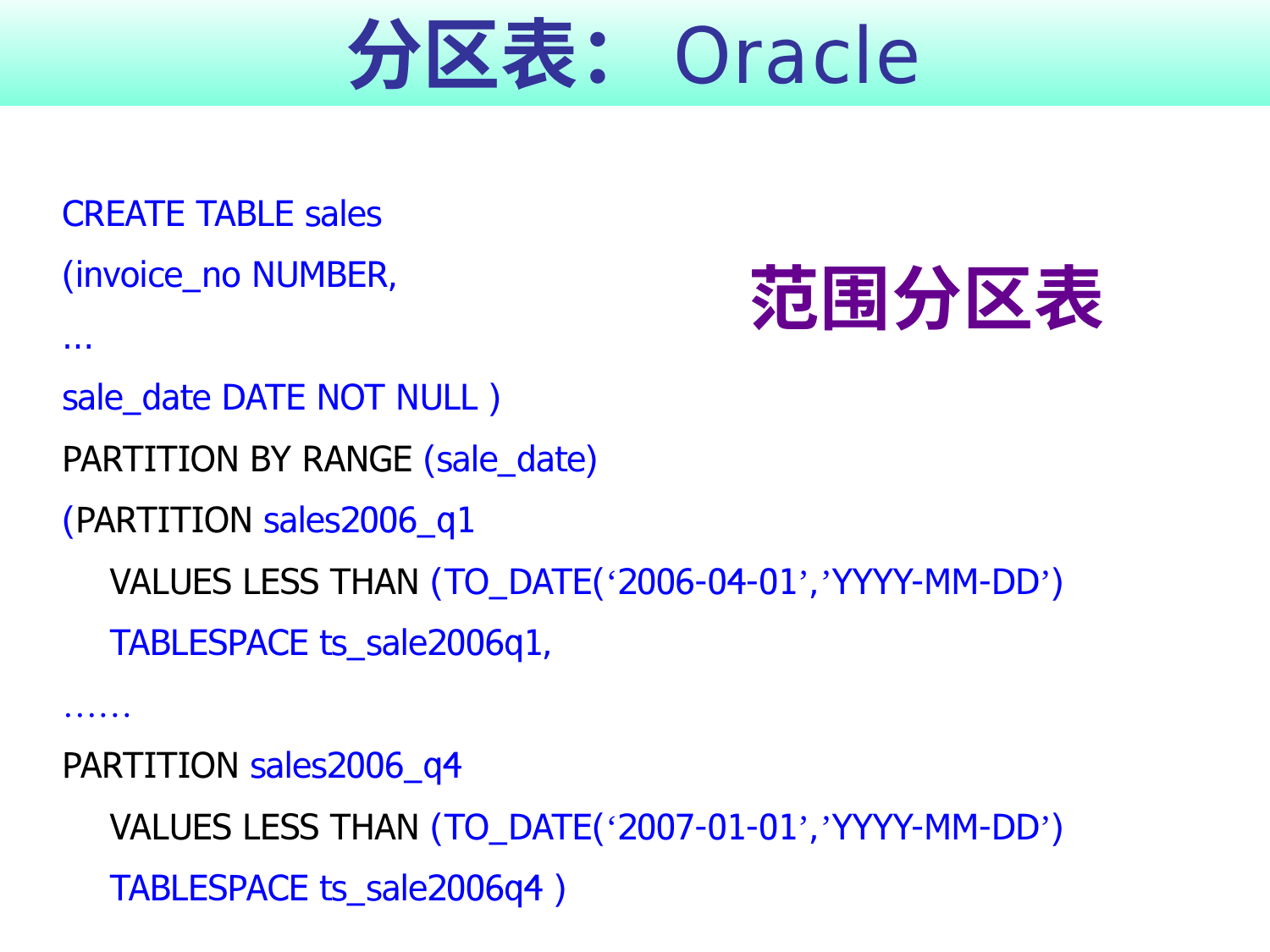

# 分区表：Oracle
CREATE TABLE sales
(invoice_no NUMBER,
...
sale_date DATE NOT NULL )
PARTITION BY RANGE (sale_date)
(PARTITION sales2006_q1
	VALUES LESS THAN (TO_DATE(‘2006-04-01’,’YYYY-MM-DD’)
	TABLESPACE ts_sale2006q1,
……
PARTITION sales2006_q4
	VALUES LESS THAN (TO_DATE(‘2007-01-01’,’YYYY-MM-DD’)
	TABLESPACE ts_sale2006q4 )
范围分区表